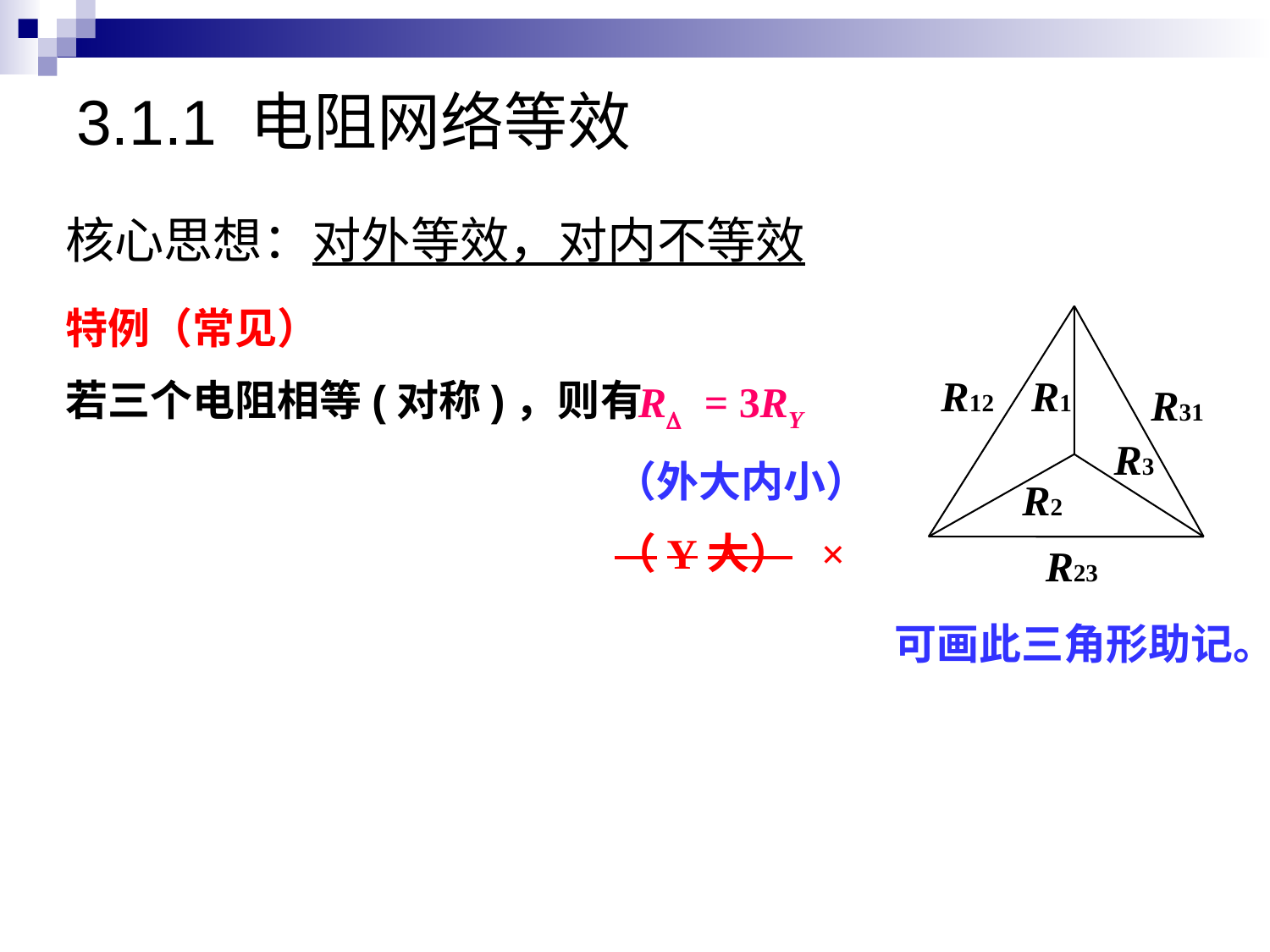

# 3.1.1 电阻网络等效
核心思想：对外等效，对内不等效
特例（常见）
若三个电阻相等(对称)，则有

R12
R1
R31
R3

R2
R23

  RΔ  = 3RY
（外大内小）
（Y大）  ×
可画此三角形助记。